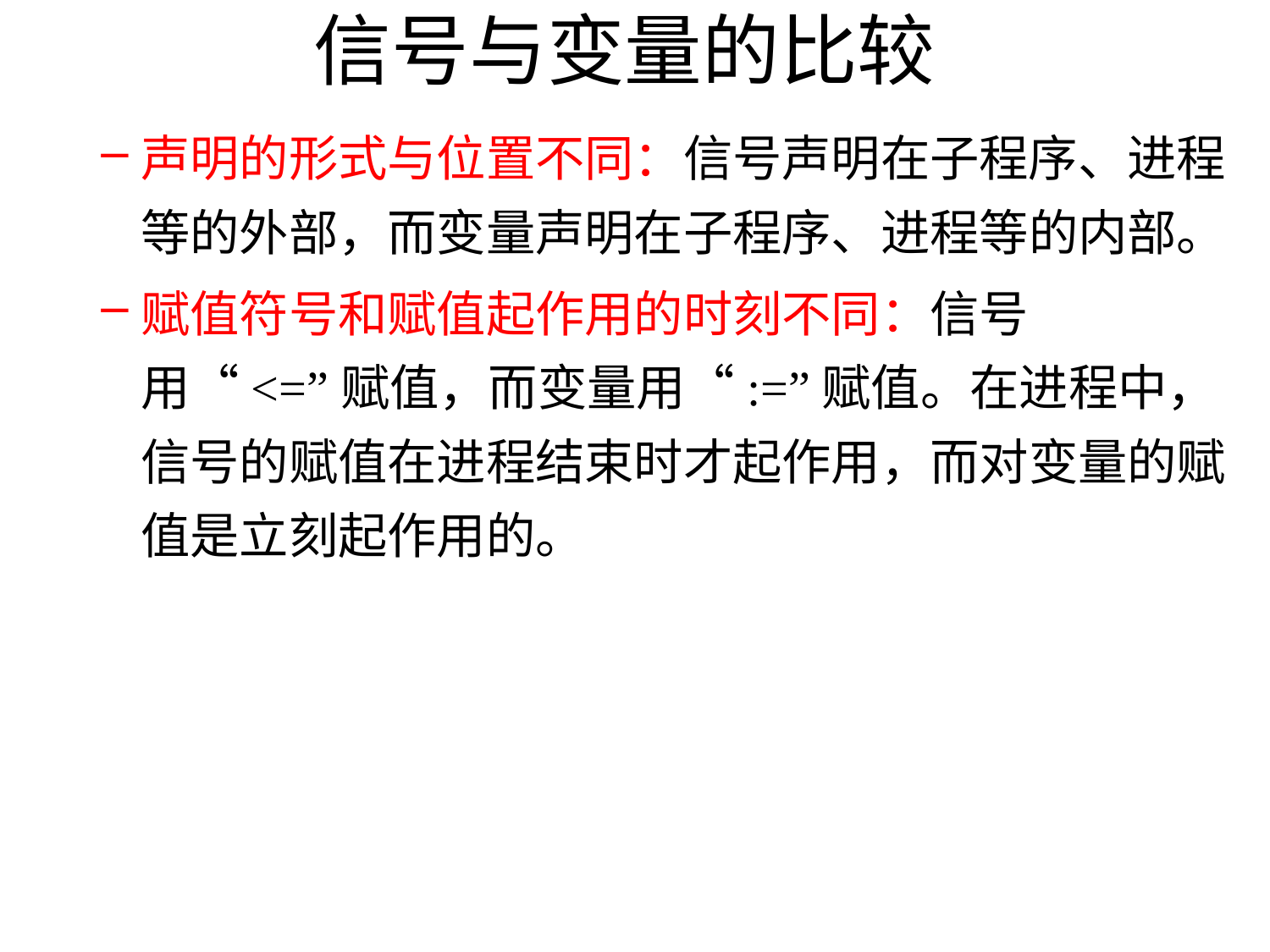

# 信号与变量的比较
声明的形式与位置不同：信号声明在子程序、进程等的外部，而变量声明在子程序、进程等的内部。
赋值符号和赋值起作用的时刻不同：信号用“<=”赋值，而变量用“:=”赋值。在进程中，信号的赋值在进程结束时才起作用，而对变量的赋值是立刻起作用的。